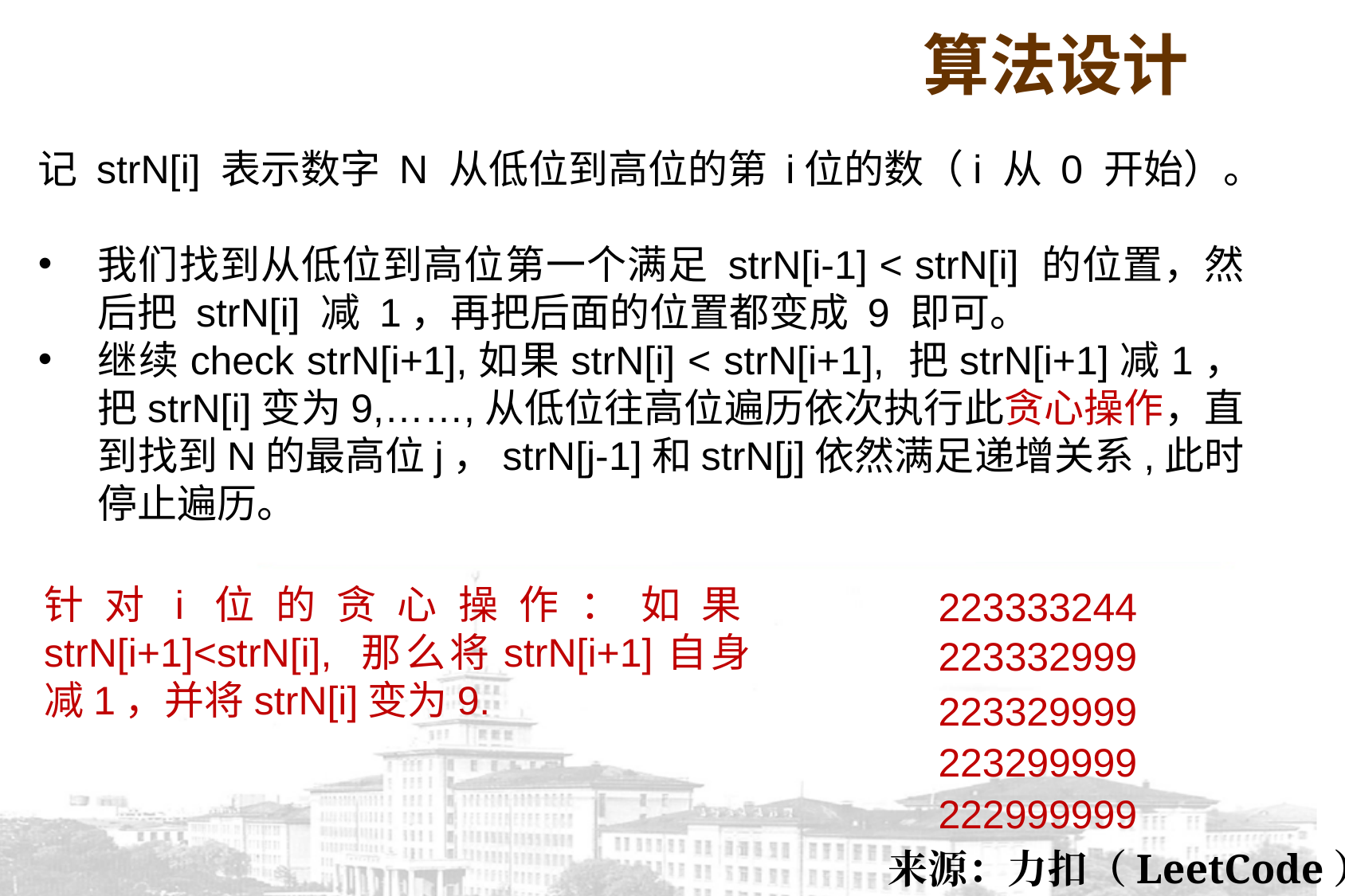

算法设计
记 strN[i] 表示数字 N 从低位到高位的第 i位的数（i 从 0 开始）。

我们找到从低位到高位第一个满足 strN[i-1] < strN[i] 的位置，然后把 strN[i] 减 1，再把后面的位置都变成 9 即可。
继续check strN[i+1],如果strN[i] < strN[i+1], 把strN[i+1]减1，把strN[i]变为9,……,从低位往高位遍历依次执行此贪心操作，直到找到N的最高位j，strN[j-1]和strN[j]依然满足递增关系,此时停止遍历。

针对i位的贪心操作：如果strN[i+1]<strN[i], 那么将strN[i+1]自身减1，并将strN[i]变为9.
223333244
223332999
223329999
223299999
222999999
来源：力扣（LeetCode）